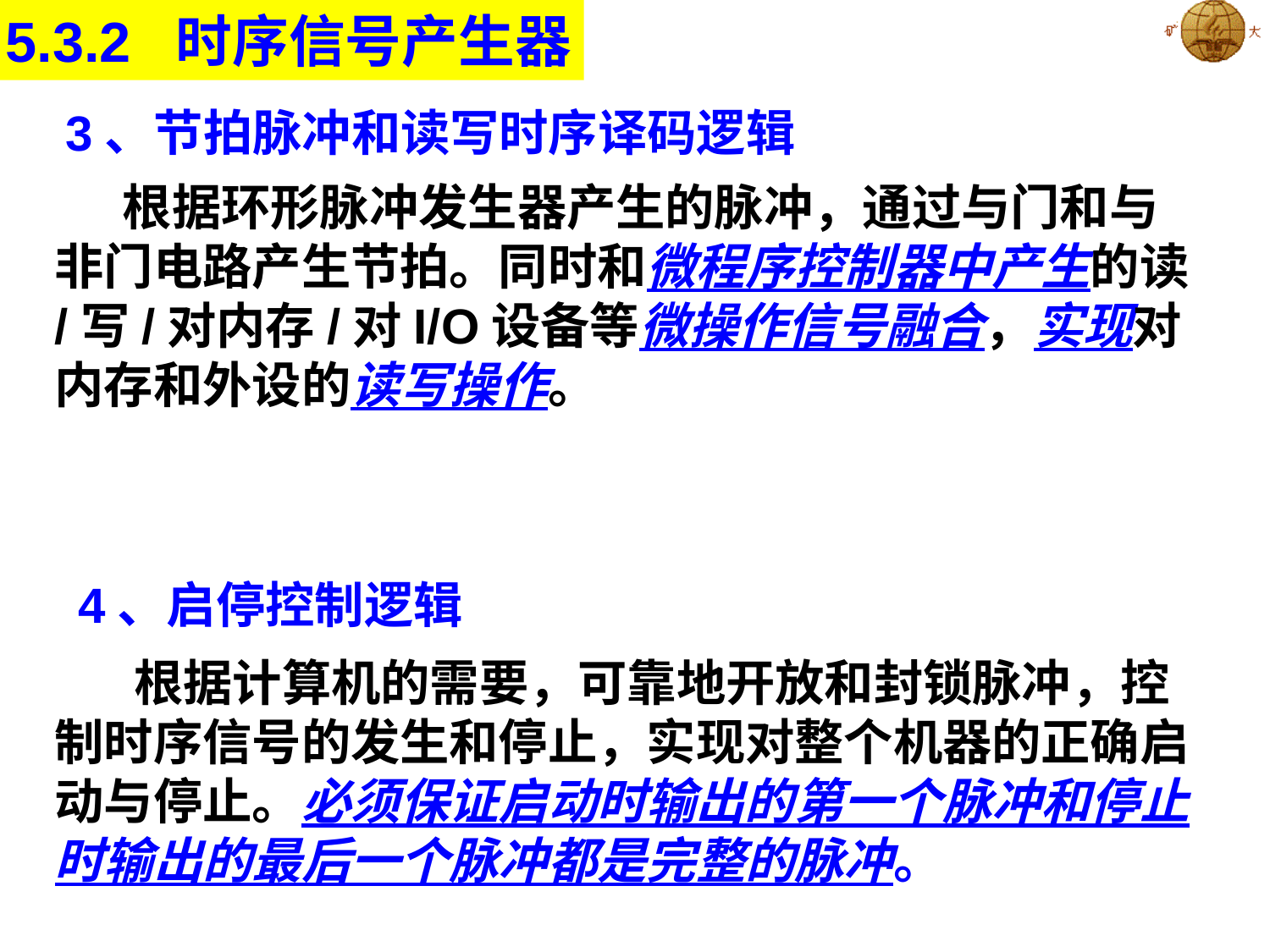

5.3.2  时序信号产生器
3、节拍脉冲和读写时序译码逻辑
     根据环形脉冲发生器产生的脉冲，通过与门和与非门电路产生节拍。同时和微程序控制器中产生的读/写/对内存/对I/O设备等微操作信号融合，实现对内存和外设的读写操作。
4、启停控制逻辑
      根据计算机的需要，可靠地开放和封锁脉冲，控制时序信号的发生和停止，实现对整个机器的正确启动与停止。必须保证启动时输出的第一个脉冲和停止时输出的最后一个脉冲都是完整的脉冲。